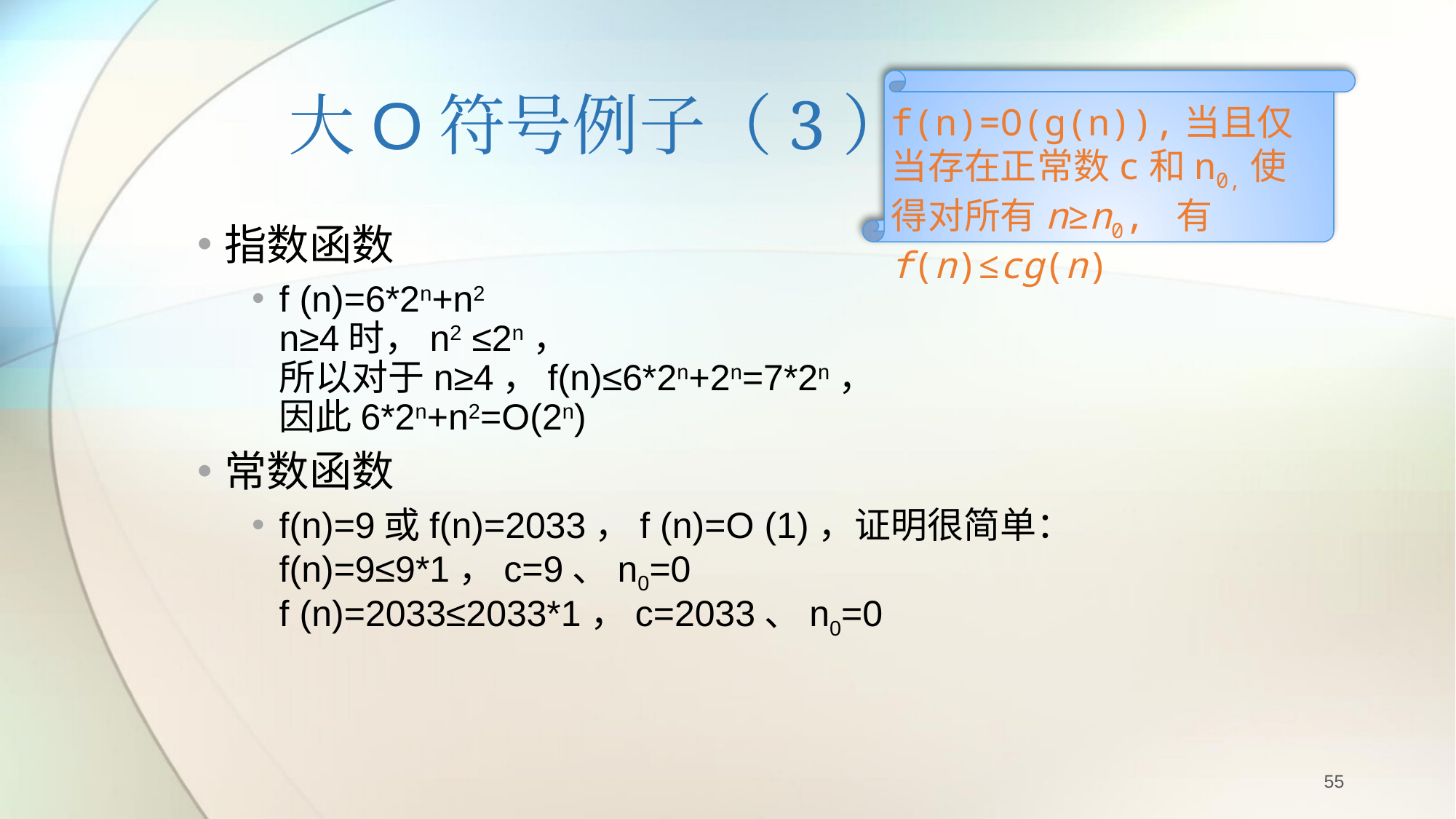

# 大O符号例子（3）

f(n)=O(g(n)),当且仅当存在正常数c和n0,使得对所有n≥n0, 有f(n)≤cg(n)
指数函数
f (n)=6*2n+n2
n≥4时，n2 ≤2n，
所以对于n≥4，f(n)≤6*2n+2n=7*2n，
因此6*2n+n2=O(2n)
常数函数
f(n)=9或f(n)=2033，f (n)=O (1)，证明很简单：
f(n)=9≤9*1，c=9、n0=0
f (n)=2033≤2033*1，c=2033、n0=0
55